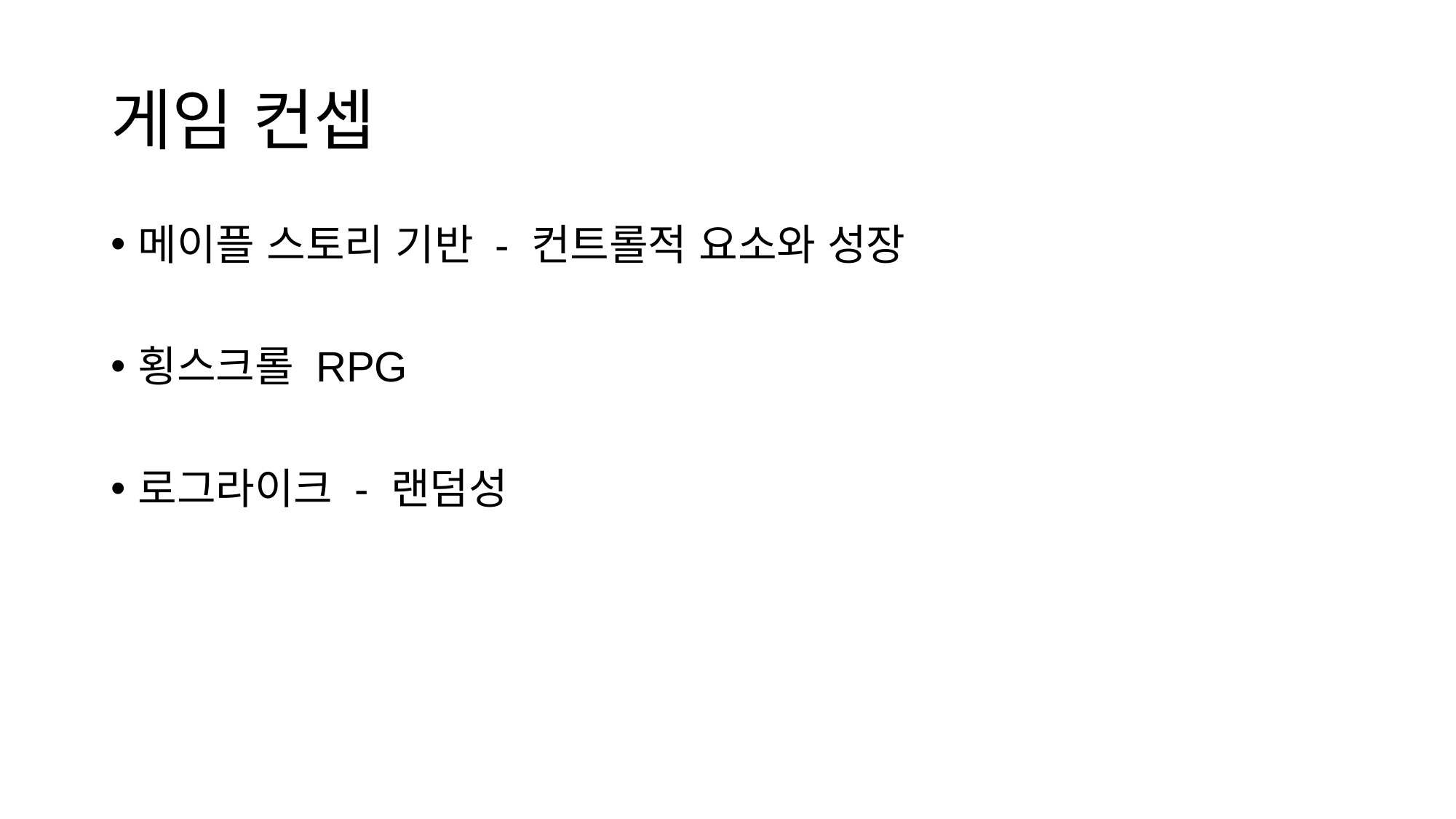

# 게임 컨셉
메이플 스토리 기반 - 컨트롤적 요소와 성장

횡스크롤 RPG

로그라이크 - 랜덤성